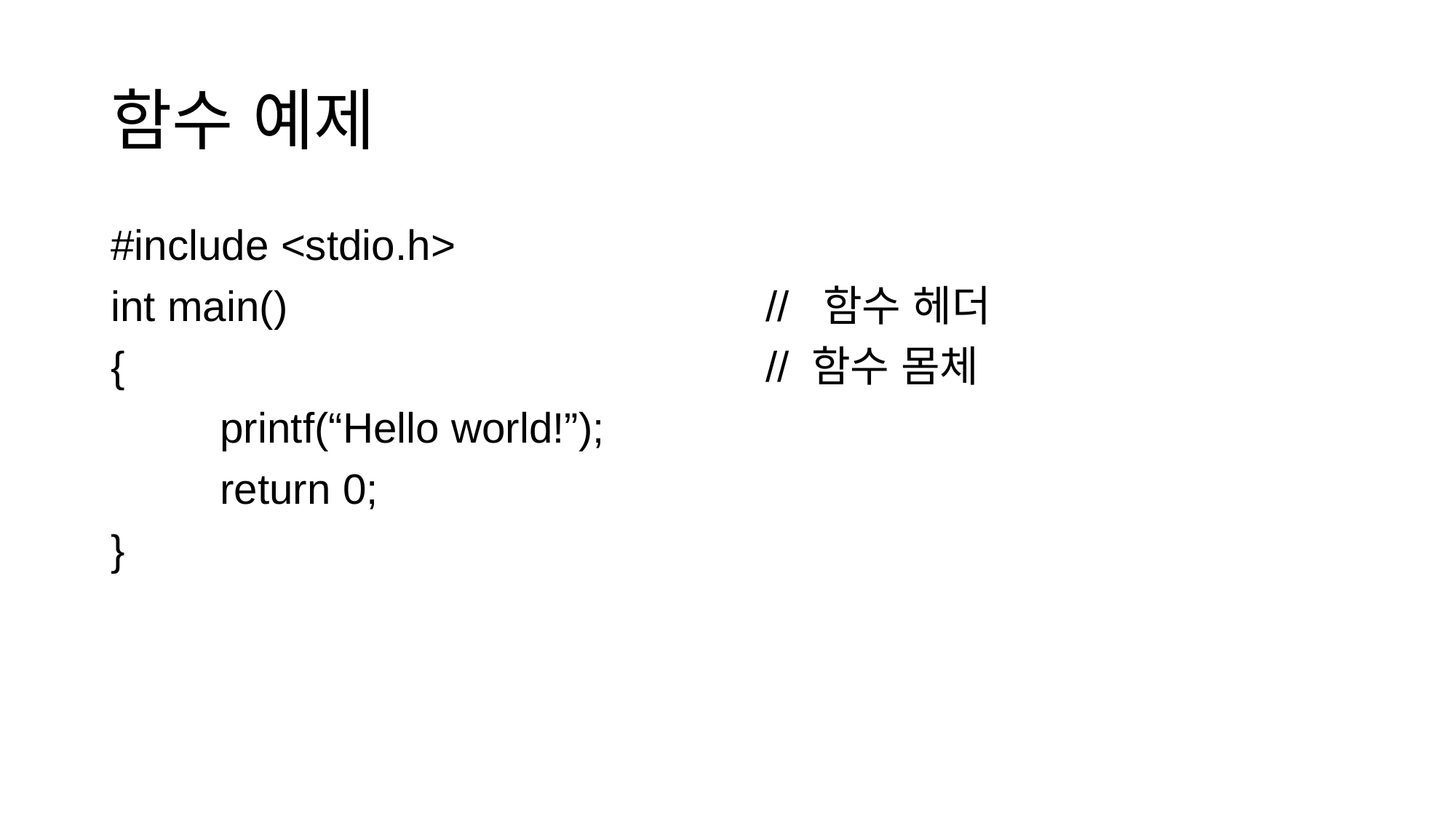

# 함수 예제
#include <stdio.h>
int main()					//  함수 헤더
{						// 함수 몸체
	printf(“Hello world!”);
	return 0;
}